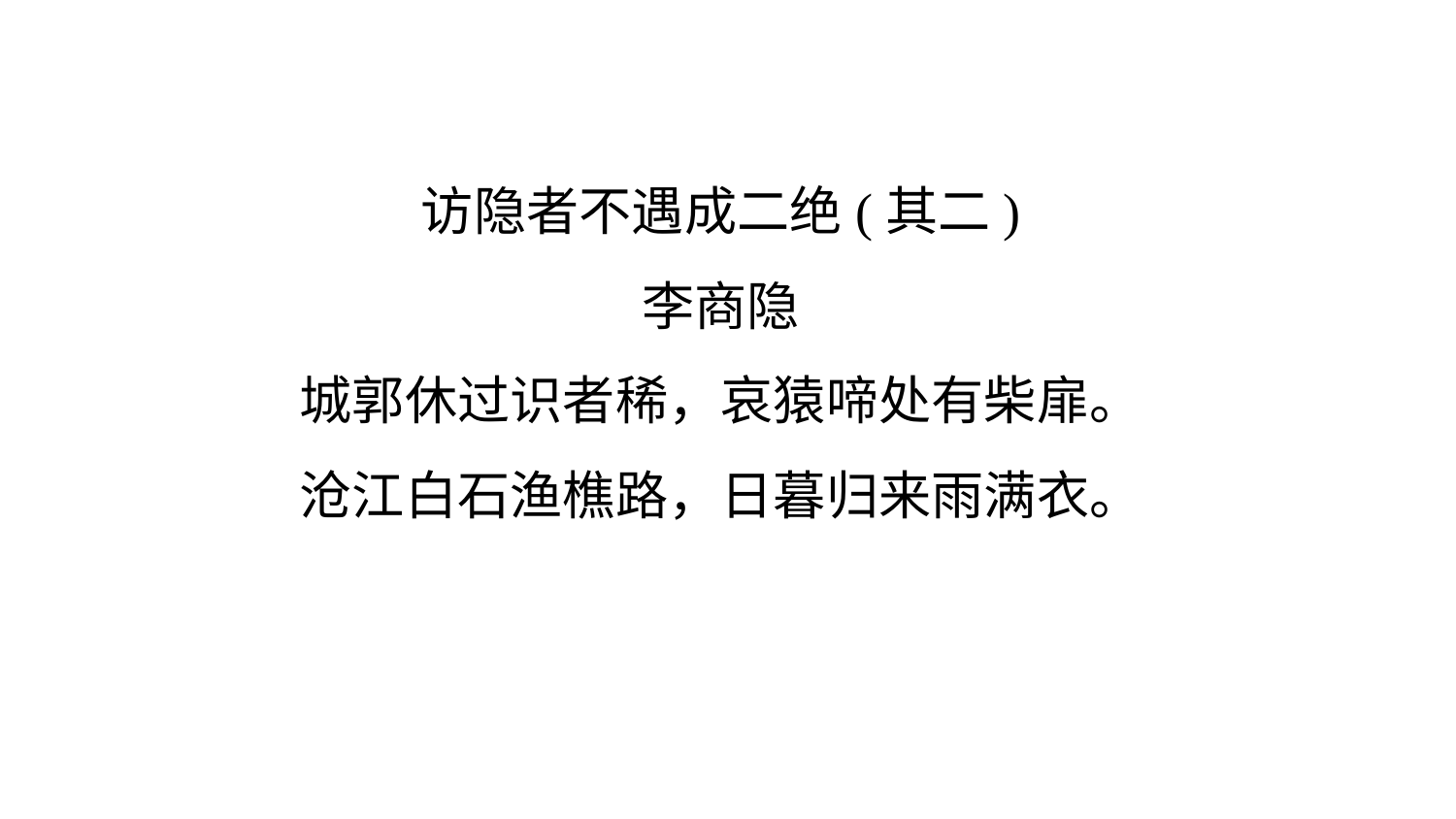

访隐者不遇成二绝(其二)
李商隐
城郭休过识者稀，哀猿啼处有柴扉。
沧江白石渔樵路，日暮归来雨满衣。